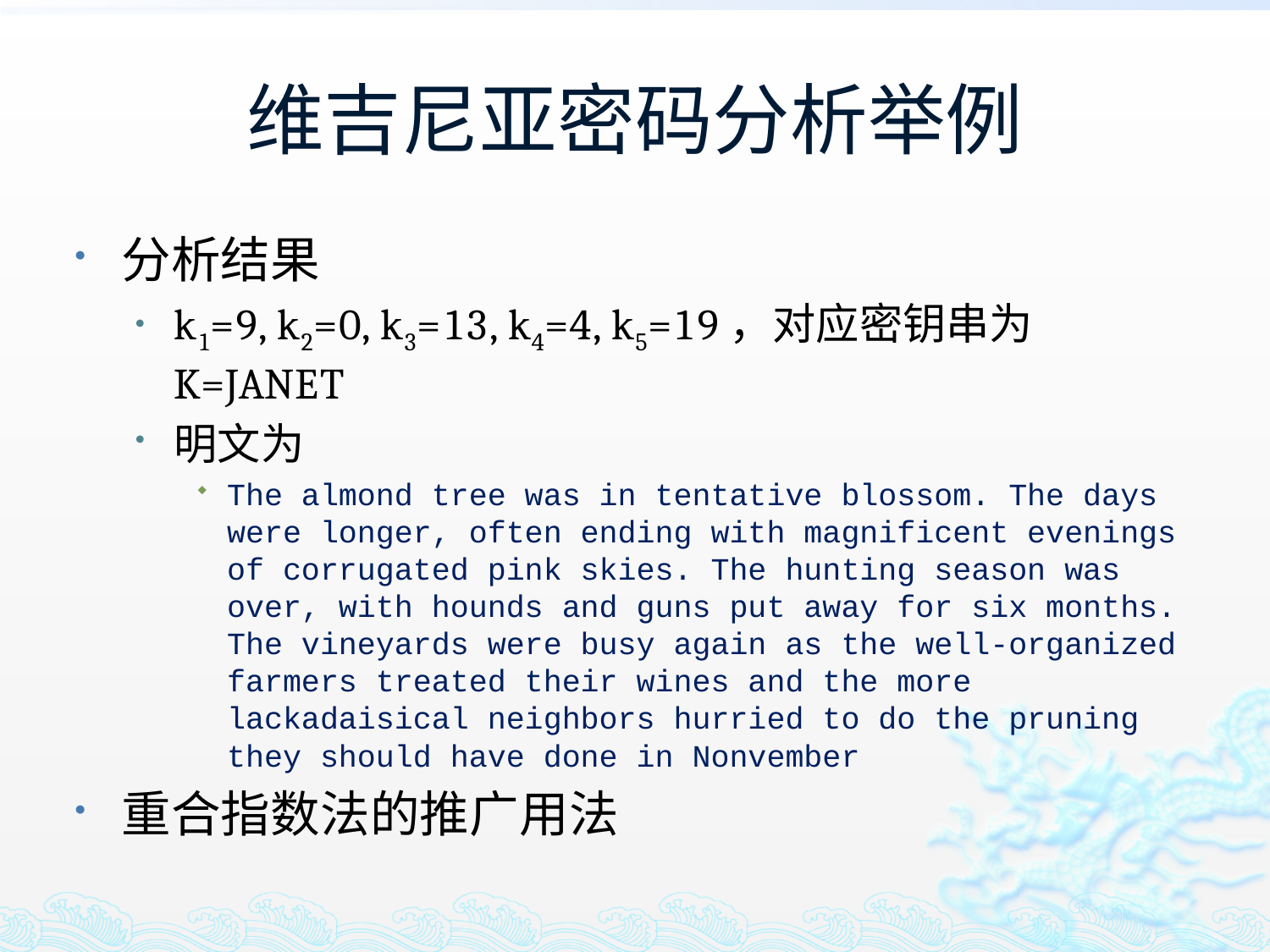

# 维吉尼亚密码分析举例
分析结果
k1=9, k2=0, k3=13, k4=4, k5=19，对应密钥串为K=JANET
明文为
The almond tree was in tentative blossom. The days were longer, often ending with magnificent evenings of corrugated pink skies. The hunting season was over, with hounds and guns put away for six months. The vineyards were busy again as the well-organized farmers treated their wines and the more lackadaisical neighbors hurried to do the pruning they should have done in Nonvember
重合指数法的推广用法